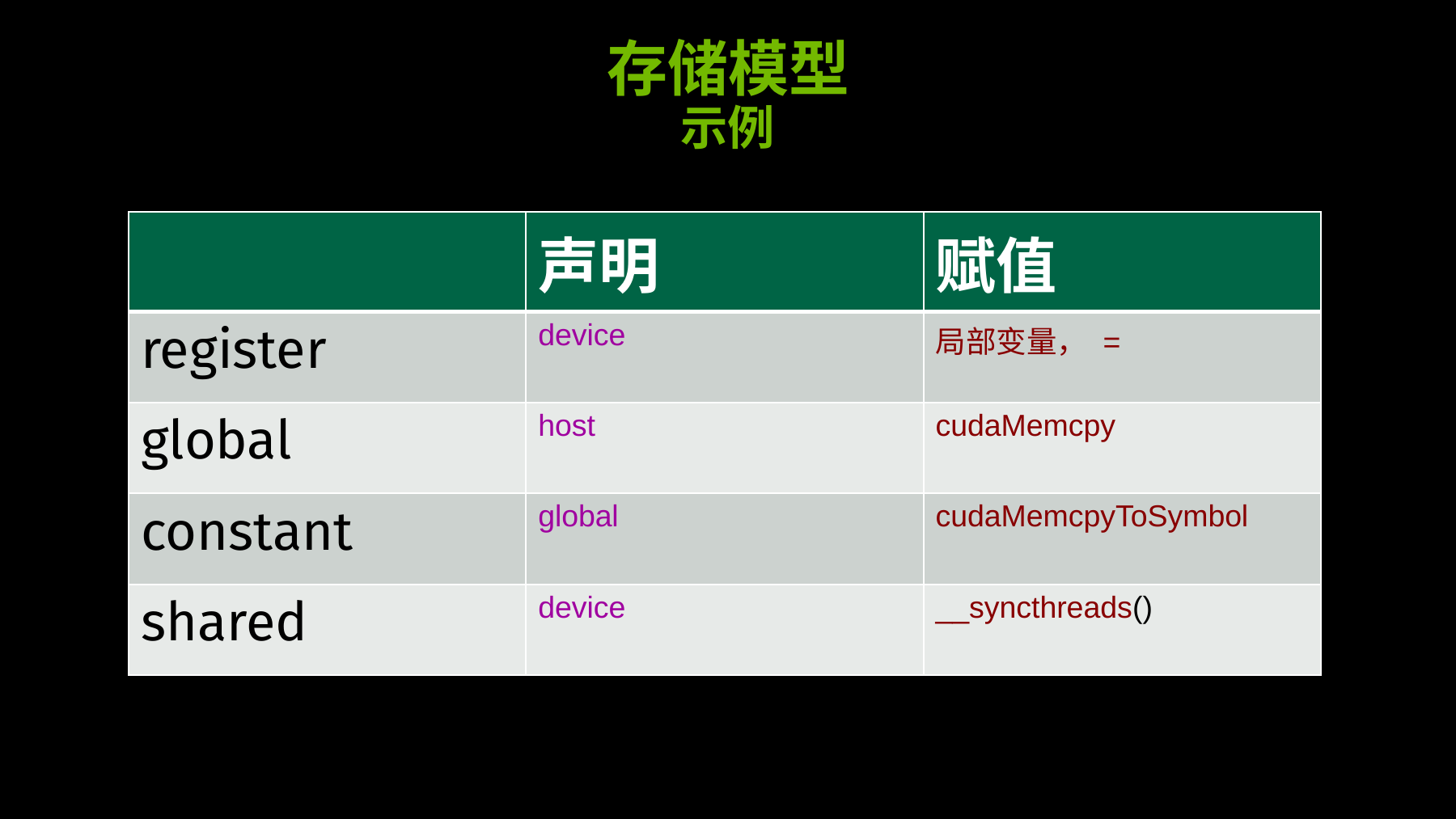

# 存储模型 示例

|  | 声明 | 赋值 |
| --- | --- | --- |
| register | device | 局部变量， = |
| global | host | cudaMemcpy |
| constant | global | cudaMemcpyToSymbol |
| shared | device | \_\_syncthreads() |